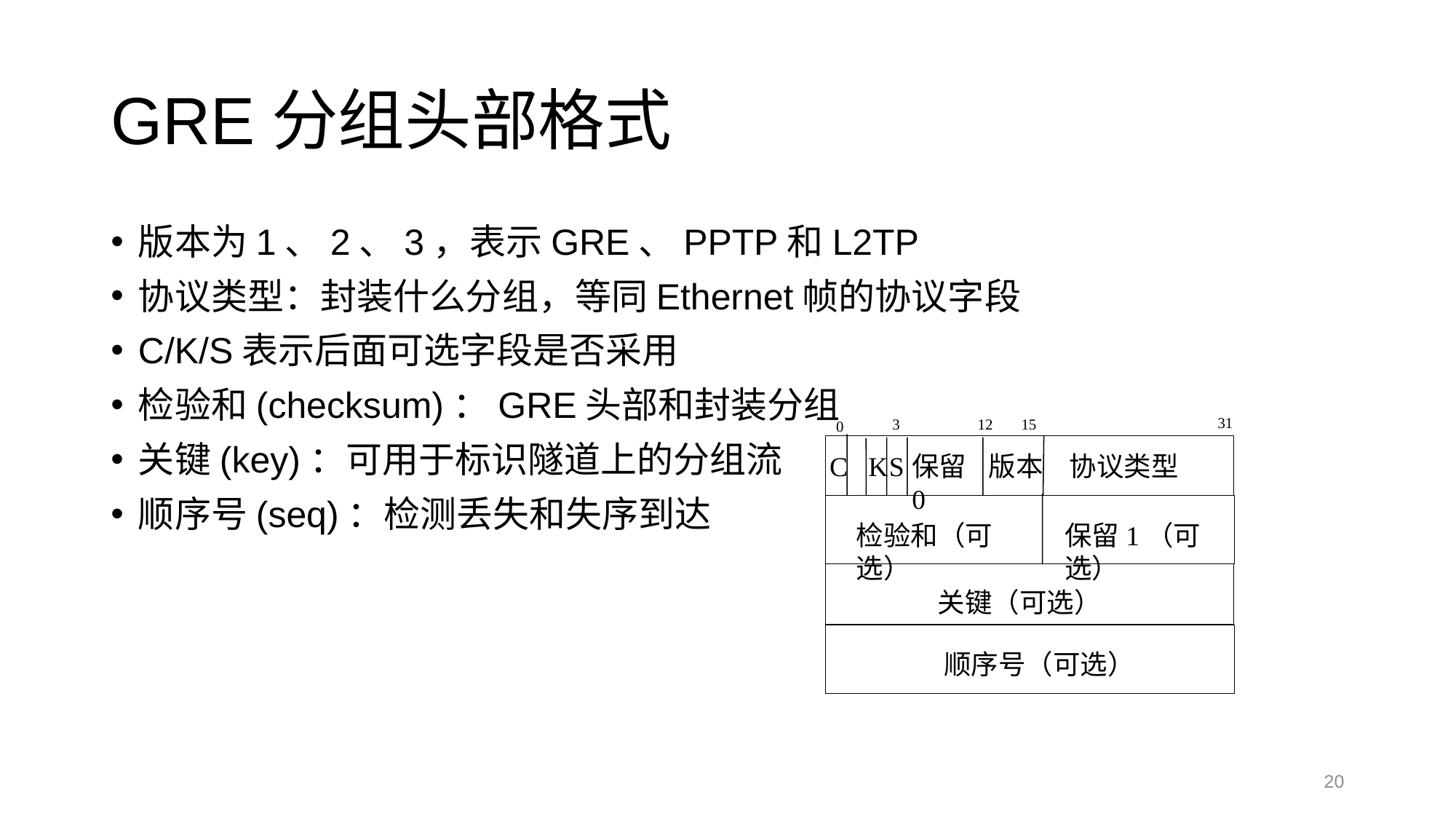

# GRE分组头部格式
版本为1、2、3，表示GRE、PPTP和L2TP
协议类型：封装什么分组，等同Ethernet帧的协议字段
C/K/S表示后面可选字段是否采用
检验和(checksum)：GRE头部和封装分组
关键(key)：可用于标识隧道上的分组流
顺序号(seq)：检测丢失和失序到达
31
3
12
15
0

C
K
S
保留0
版本
协议类型

检验和（可选）
保留1（可选）

关键（可选）

顺序号（可选）
20